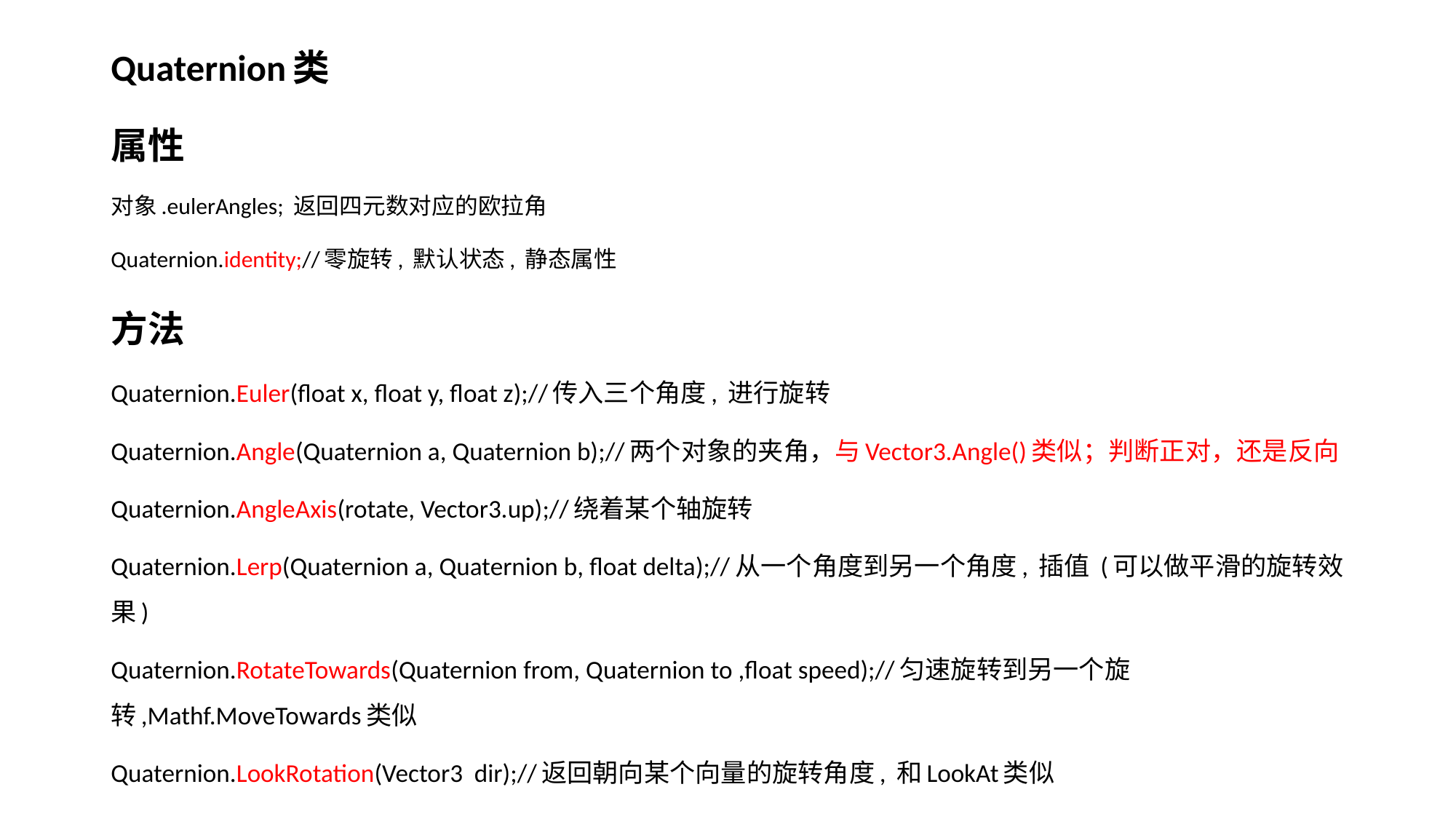

Quaternion类
属性
对象.eulerAngles; 返回四元数对应的欧拉角
Quaternion.identity;//零旋转, 默认状态, 静态属性
方法
Quaternion.Euler(float x, float y, float z);//传入三个角度, 进行旋转
Quaternion.Angle(Quaternion a, Quaternion b);//两个对象的夹角，与Vector3.Angle()类似；判断正对，还是反向
Quaternion.AngleAxis(rotate, Vector3.up);//绕着某个轴旋转
Quaternion.Lerp(Quaternion a, Quaternion b, float delta);//从一个角度到另一个角度, 插值 (可以做平滑的旋转效果)
Quaternion.RotateTowards(Quaternion from, Quaternion to ,float speed);//匀速旋转到另一个旋转,Mathf.MoveTowards类似
Quaternion.LookRotation(Vector3  dir);//返回朝向某个向量的旋转角度, 和LookAt类似